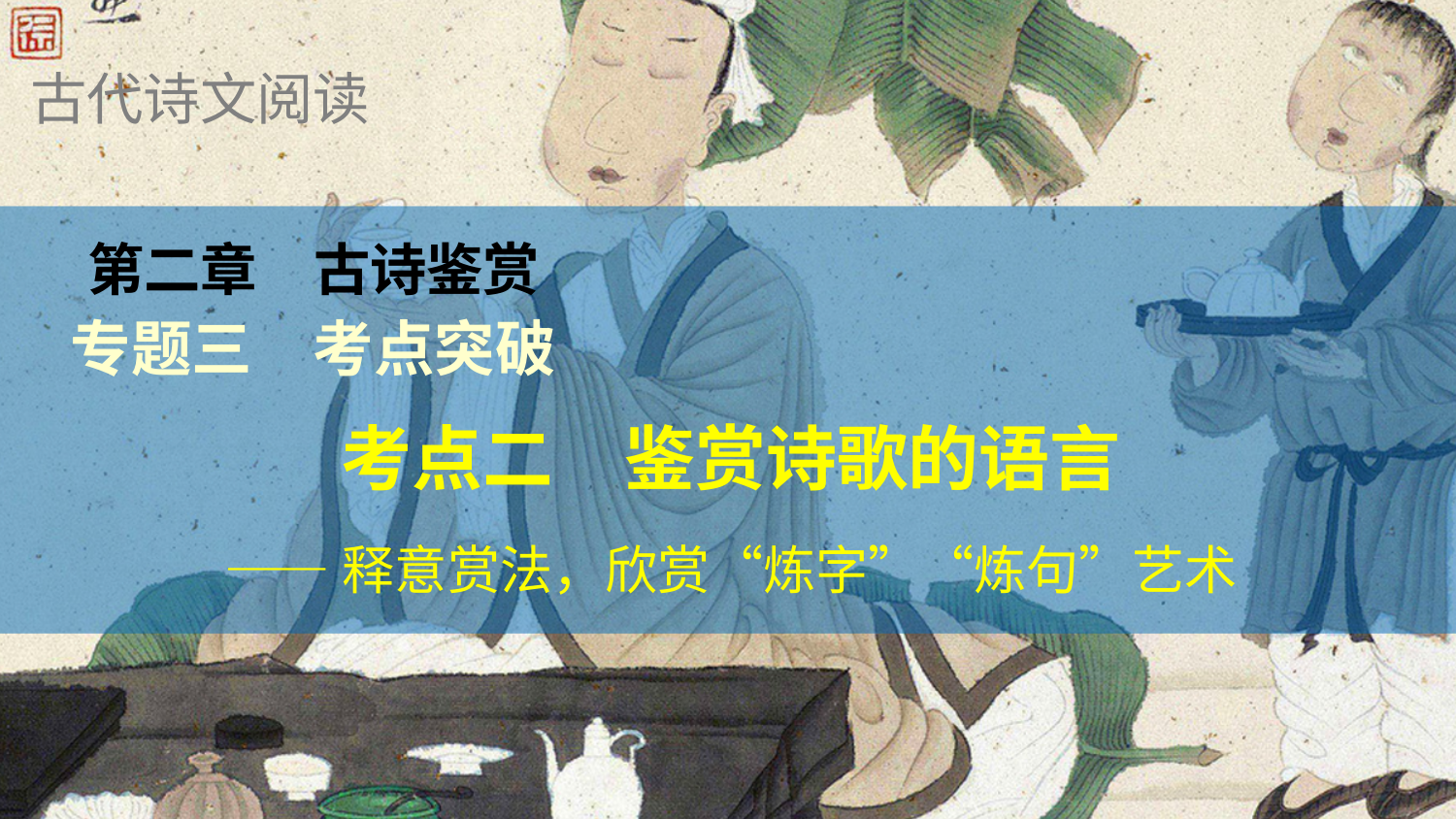

古代诗文阅读
第二章　古诗鉴赏
专题三　考点突破
考点二　鉴赏诗歌的语言
——释意赏法，欣赏“炼字”“炼句”艺术